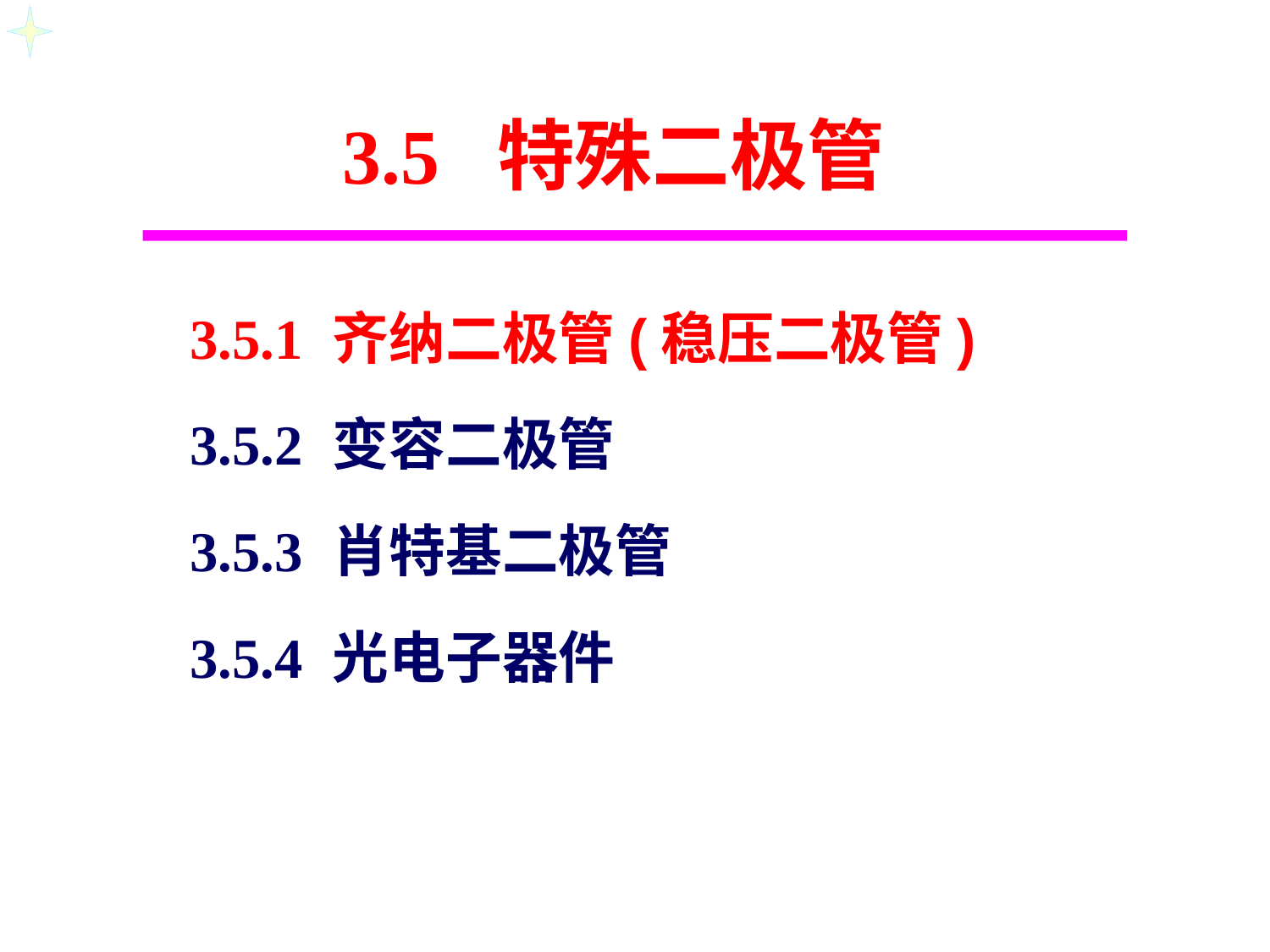

3.5  特殊二极管

 3.5.1 齐纳二极管(稳压二极管)
 3.5.2 变容二极管
 3.5.3 肖特基二极管
 3.5.4 光电子器件